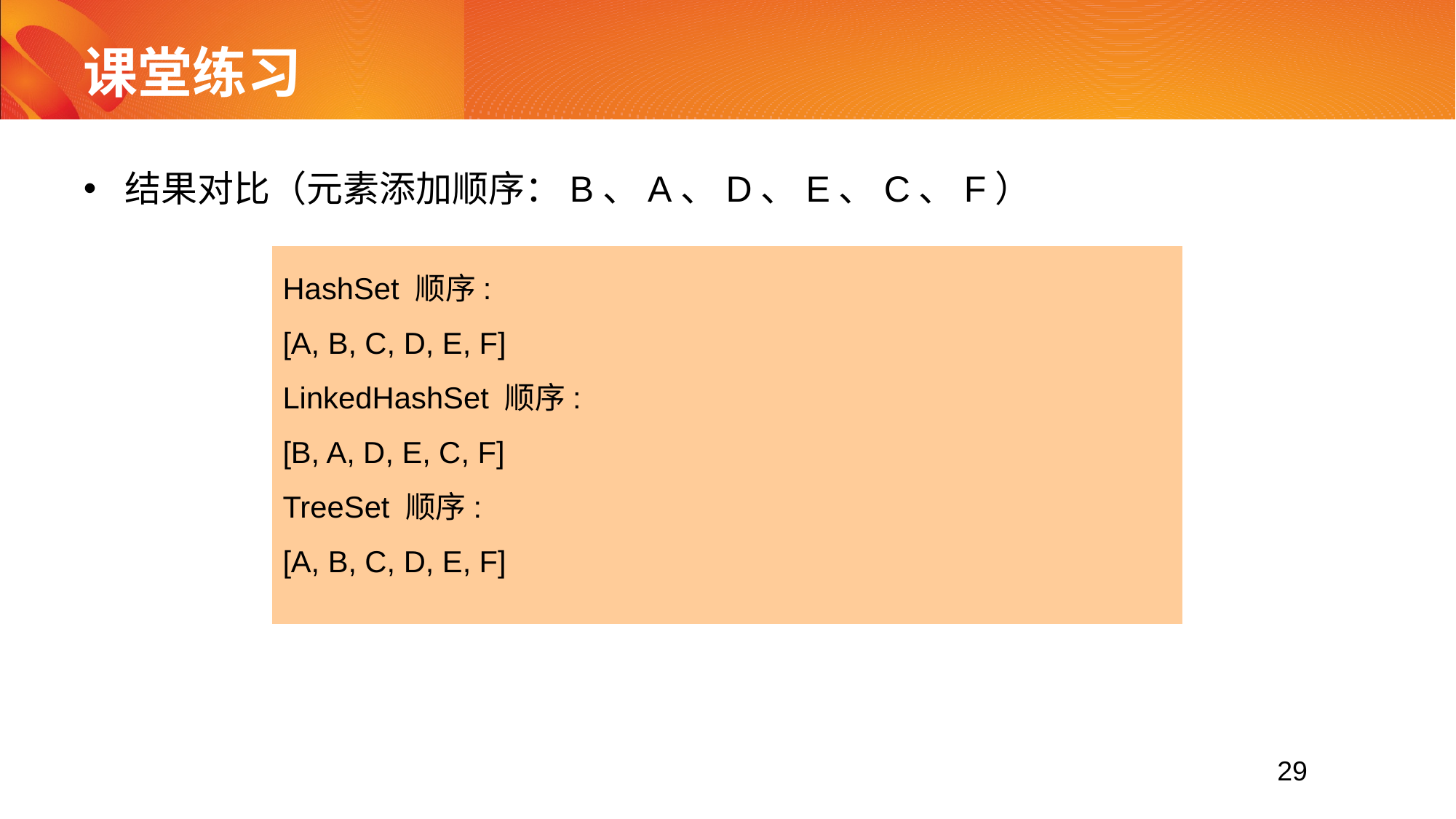

# 课堂练习
结果对比（元素添加顺序：B、A、D、E、C、F）
HashSet 顺序:
[A, B, C, D, E, F]
LinkedHashSet 顺序:
[B, A, D, E, C, F]
TreeSet 顺序:
[A, B, C, D, E, F]